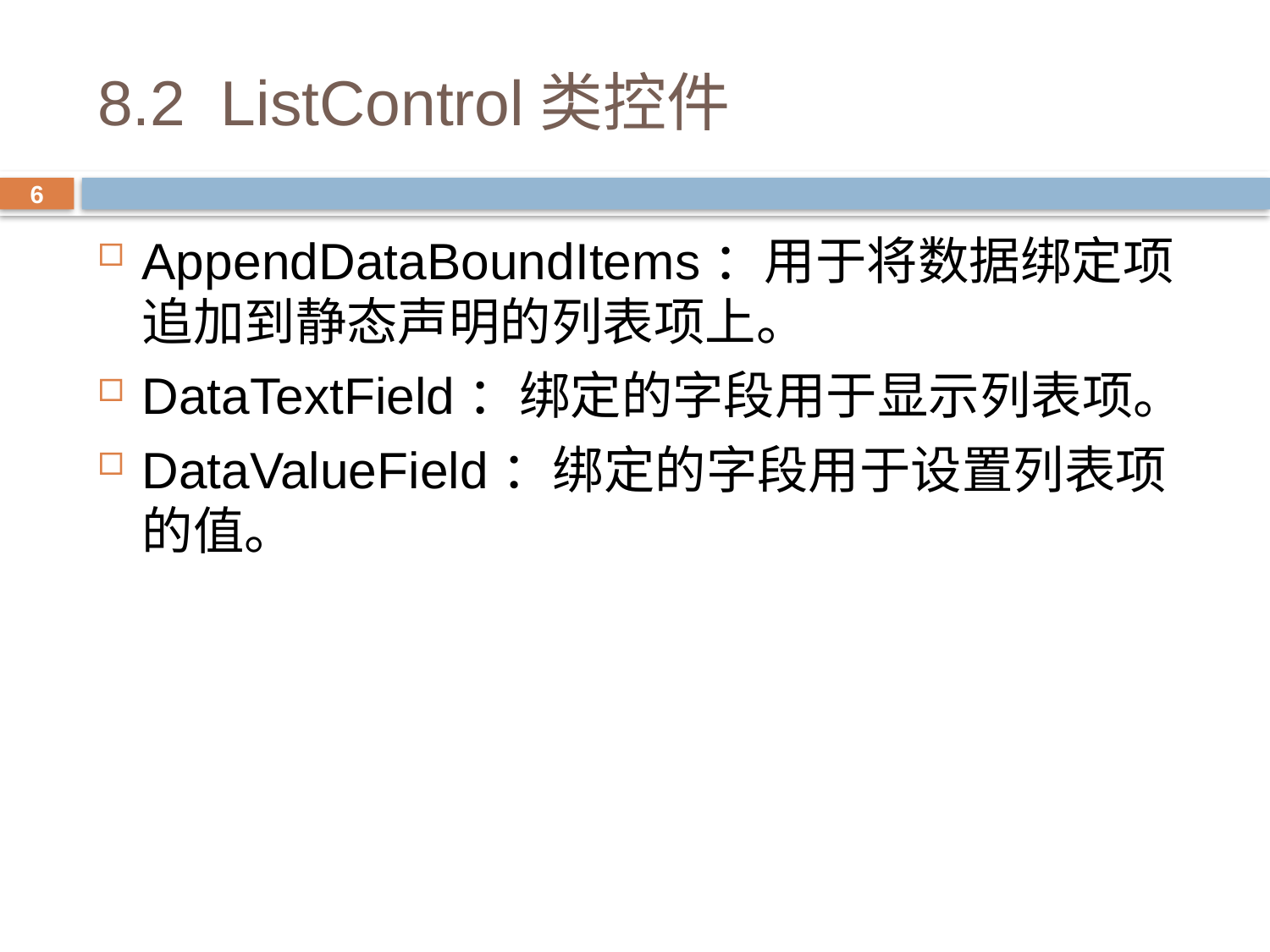

# 8.2  ListControl类控件
6
AppendDataBoundItems：用于将数据绑定项追加到静态声明的列表项上。
DataTextField：绑定的字段用于显示列表项。
DataValueField：绑定的字段用于设置列表项的值。